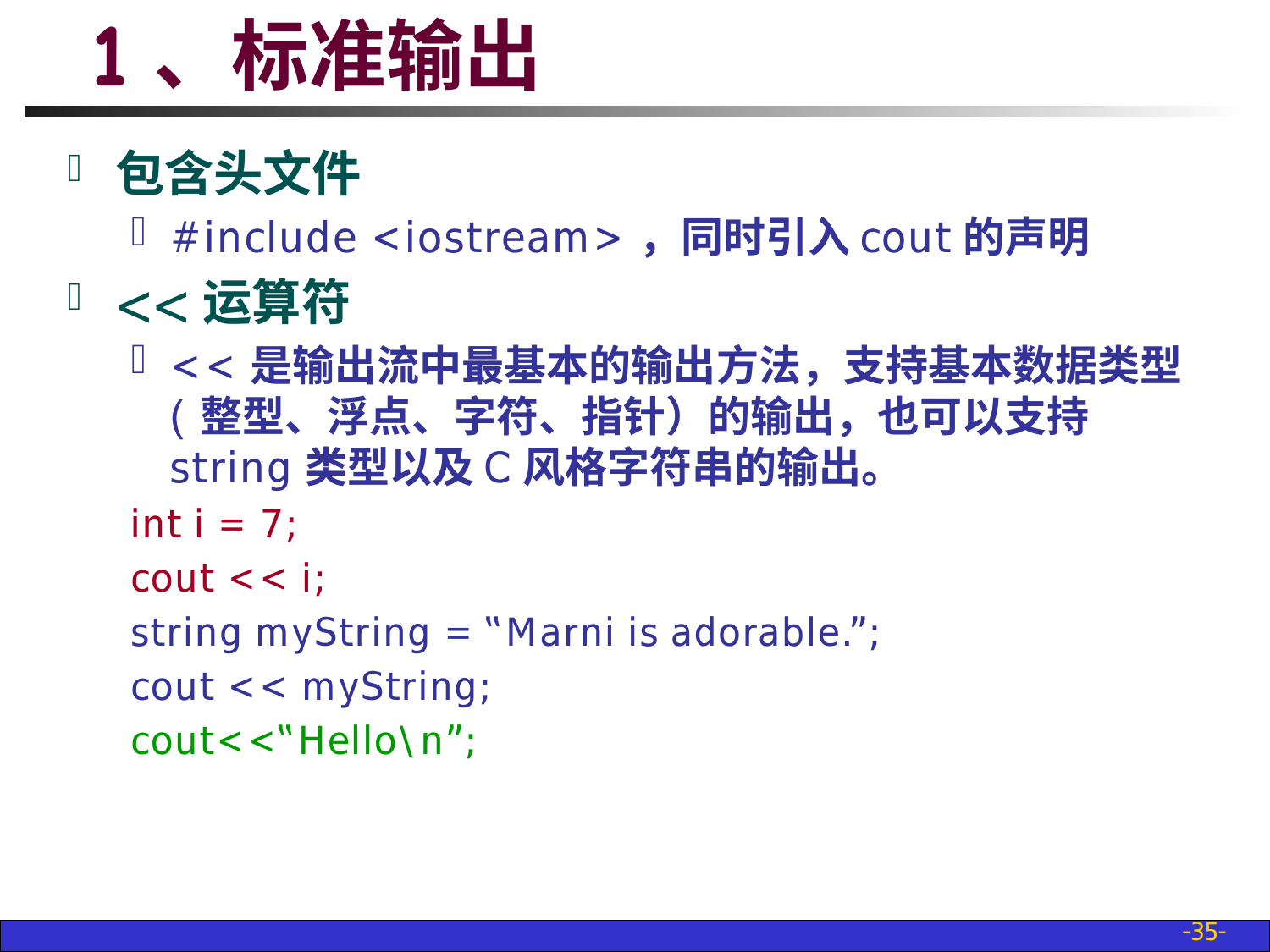

# 1、标准输出
包含头文件
#include <iostream>，同时引入cout的声明
<<运算符
<<是输出流中最基本的输出方法，支持基本数据类型(整型、浮点、字符、指针）的输出，也可以支持string类型以及C风格字符串的输出。
int i = 7;
cout << i;
string myString = “Marni is adorable.”;
cout << myString;
cout<<“Hello\n”;
-35-